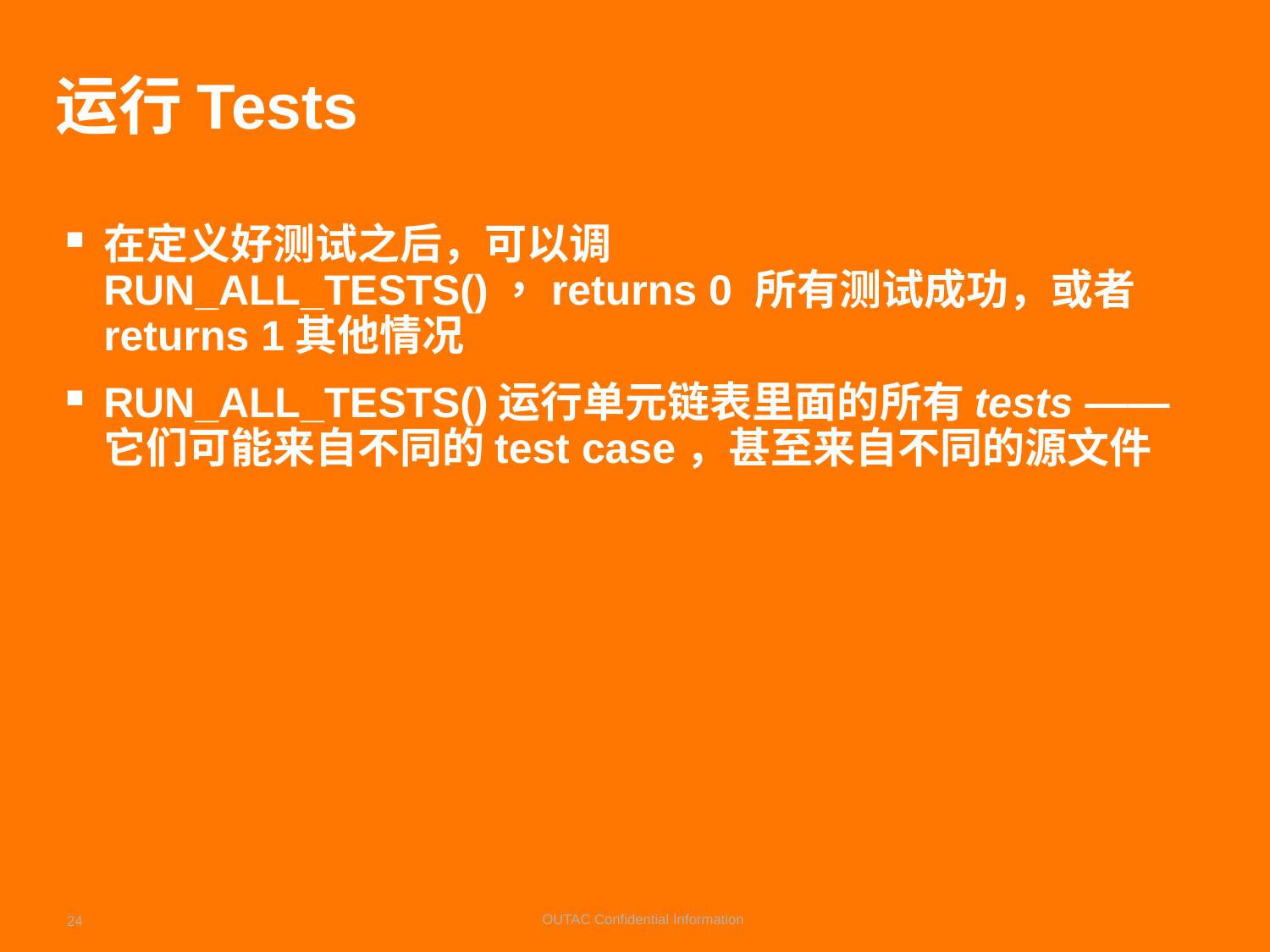

# 运行Tests
在定义好测试之后，可以调 RUN_ALL_TESTS()，returns 0 所有测试成功，或者returns 1其他情况
RUN_ALL_TESTS()运行单元链表里面的所有tests —— 它们可能来自不同的test case，甚至来自不同的源文件
24